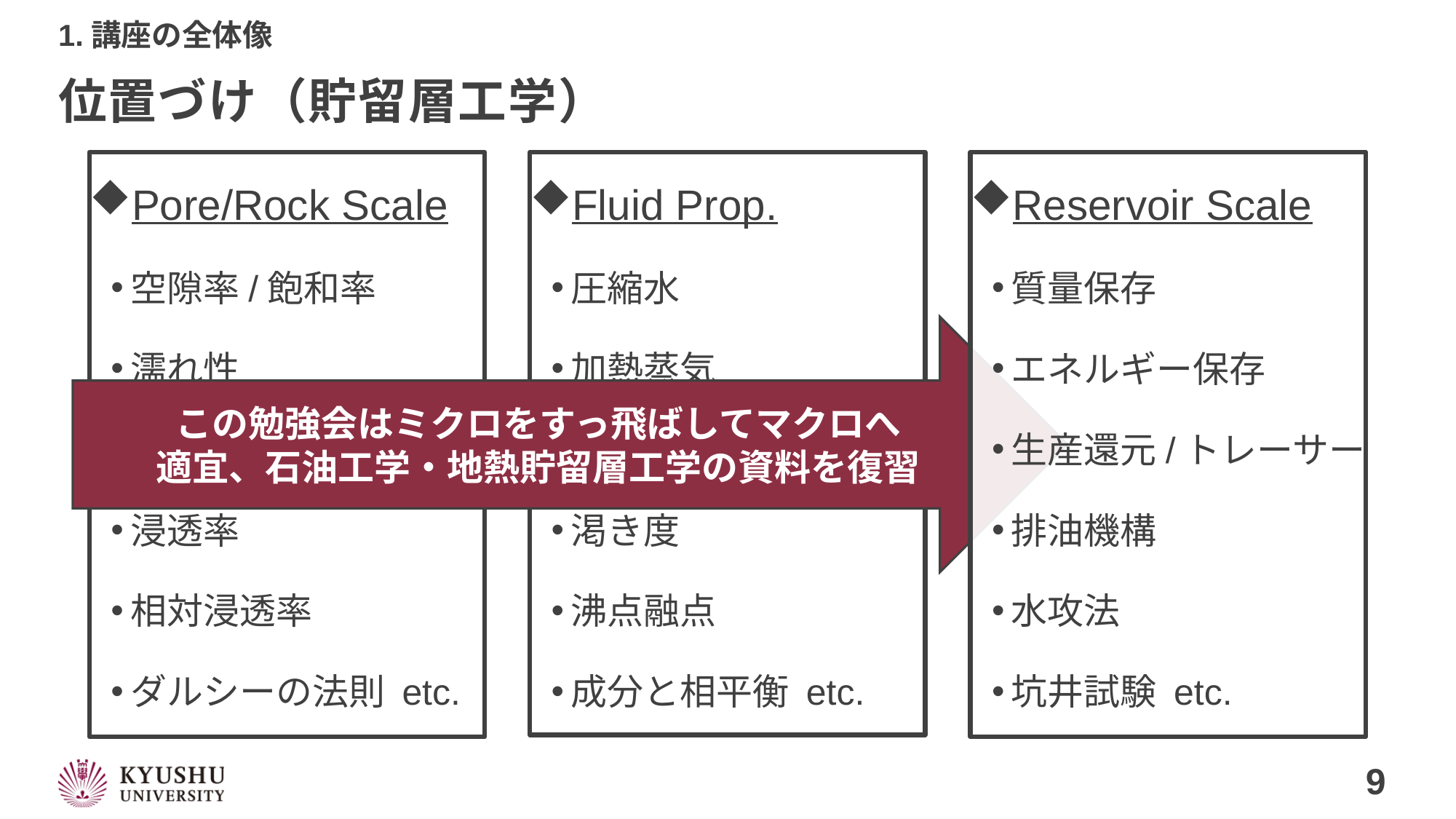

1.講座の全体像
# 位置づけ（貯留層工学）
Pore/Rock Scale
空隙率/飽和率
濡れ性
毛管圧力
浸透率
相対浸透率
ダルシーの法則 etc.
Fluid Prop.
圧縮水
加熱蒸気
湿り蒸気
渇き度
沸点融点
成分と相平衡 etc.
Reservoir Scale
質量保存
エネルギー保存
生産還元/トレーサー
排油機構
水攻法
坑井試験 etc.
この勉強会はミクロをすっ飛ばしてマクロへ
適宜、石油工学・地熱貯留層工学の資料を復習